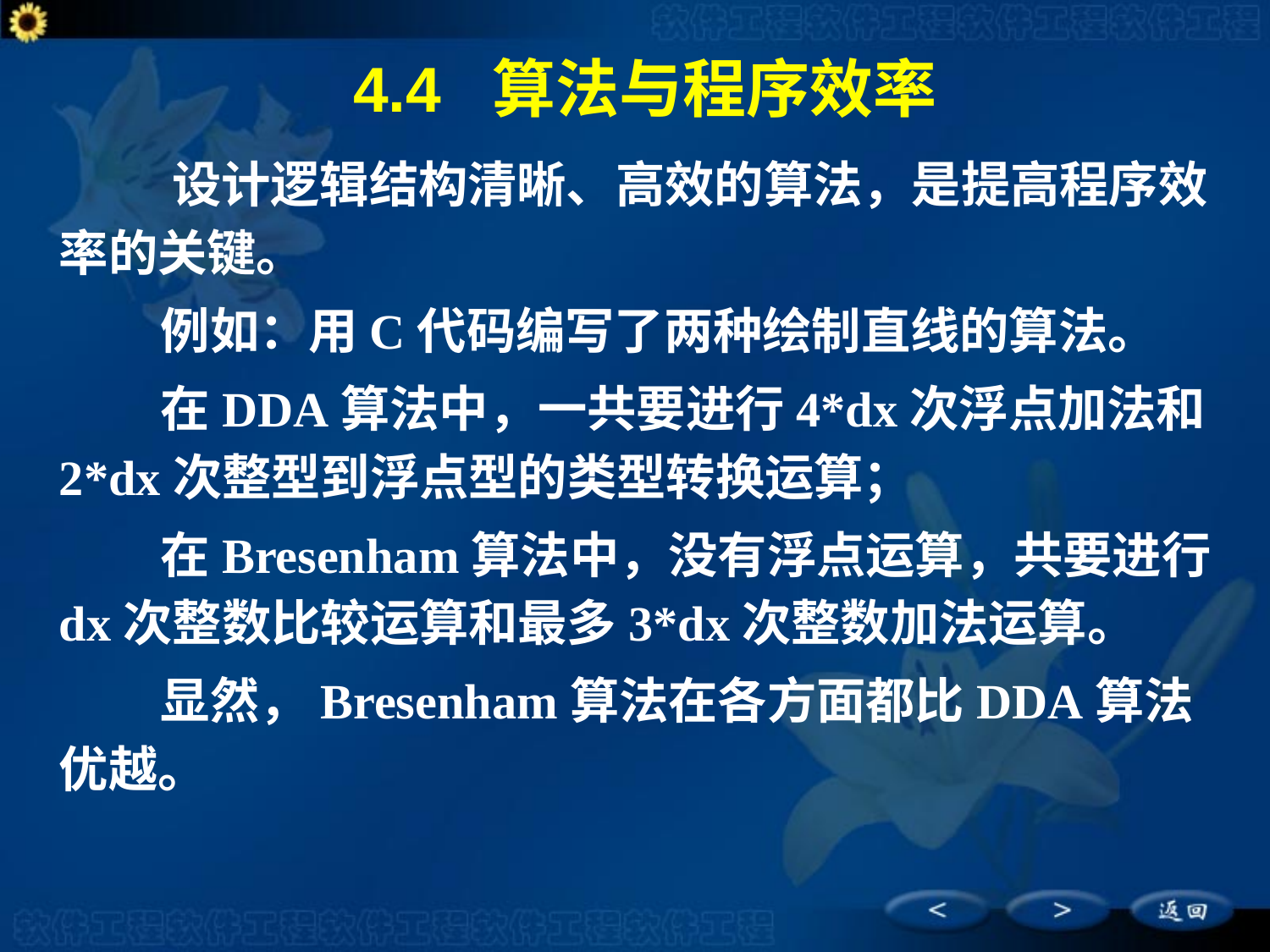

4.4  算法与程序效率
         设计逻辑结构清晰、高效的算法，是提高程序效率的关键。
        例如：用C代码编写了两种绘制直线的算法。
        在DDA算法中，一共要进行4*dx次浮点加法和2*dx次整型到浮点型的类型转换运算；
        在Bresenham算法中，没有浮点运算，共要进行dx次整数比较运算和最多3*dx次整数加法运算。
        显然，Bresenham算法在各方面都比DDA算法优越。